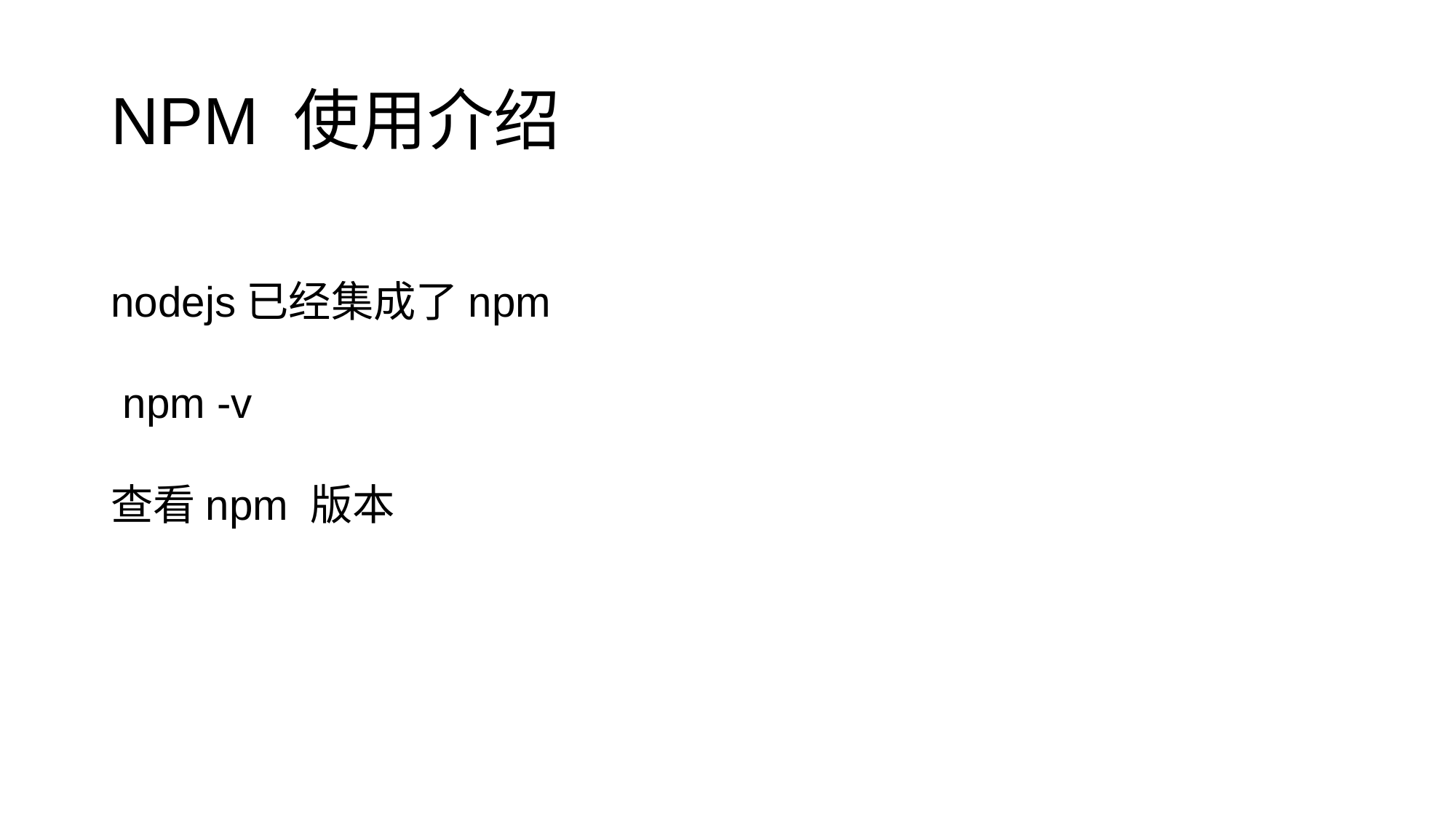

# NPM 使用介绍

nodejs已经集成了npm

 npm -v

查看npm 版本